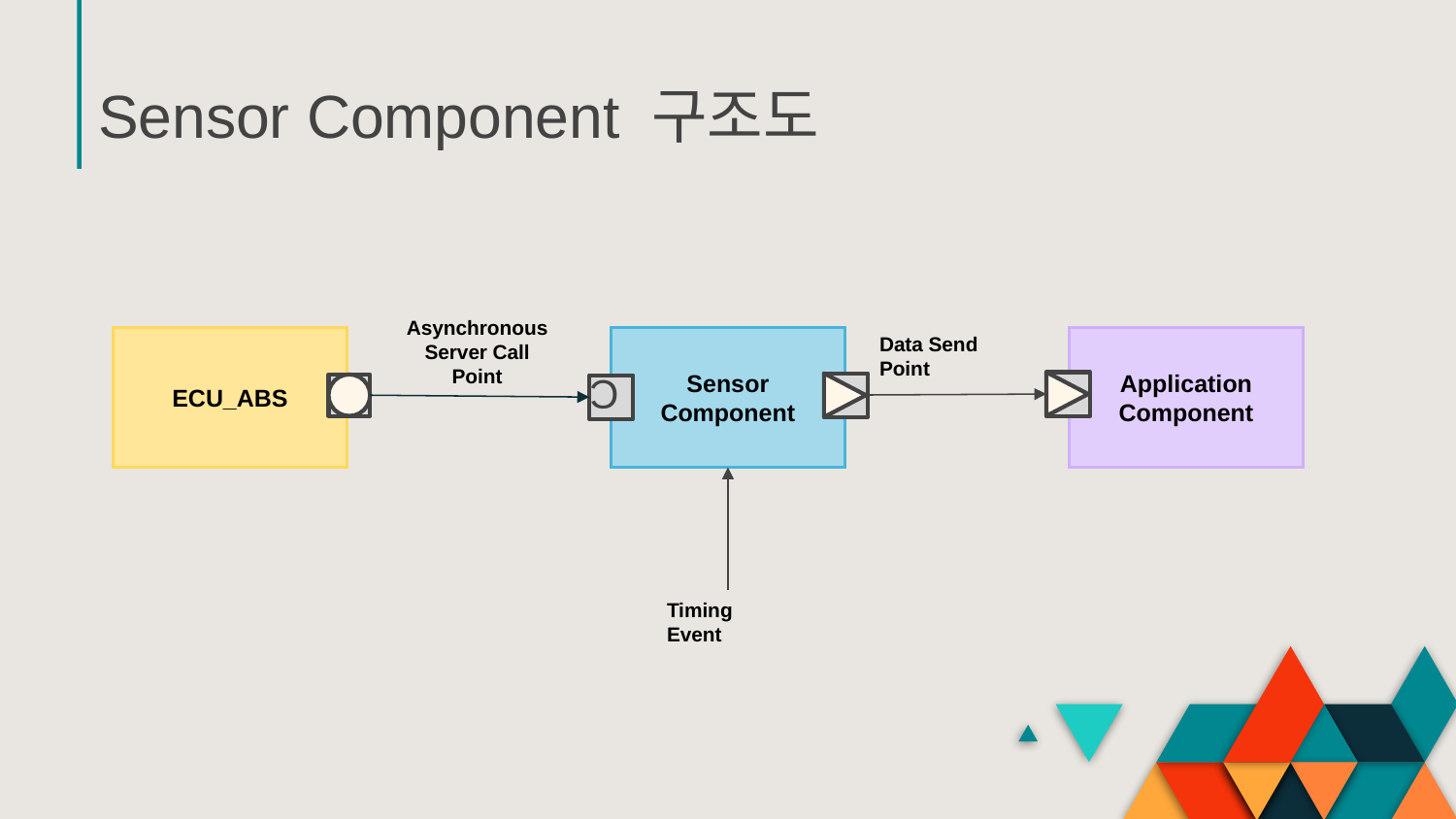

# Sensor Component 구조도
Asynchronous
Server Call Point
Data Send Point
ECU_ABS
Sensor
Component
Application
Component

C
Timing Event